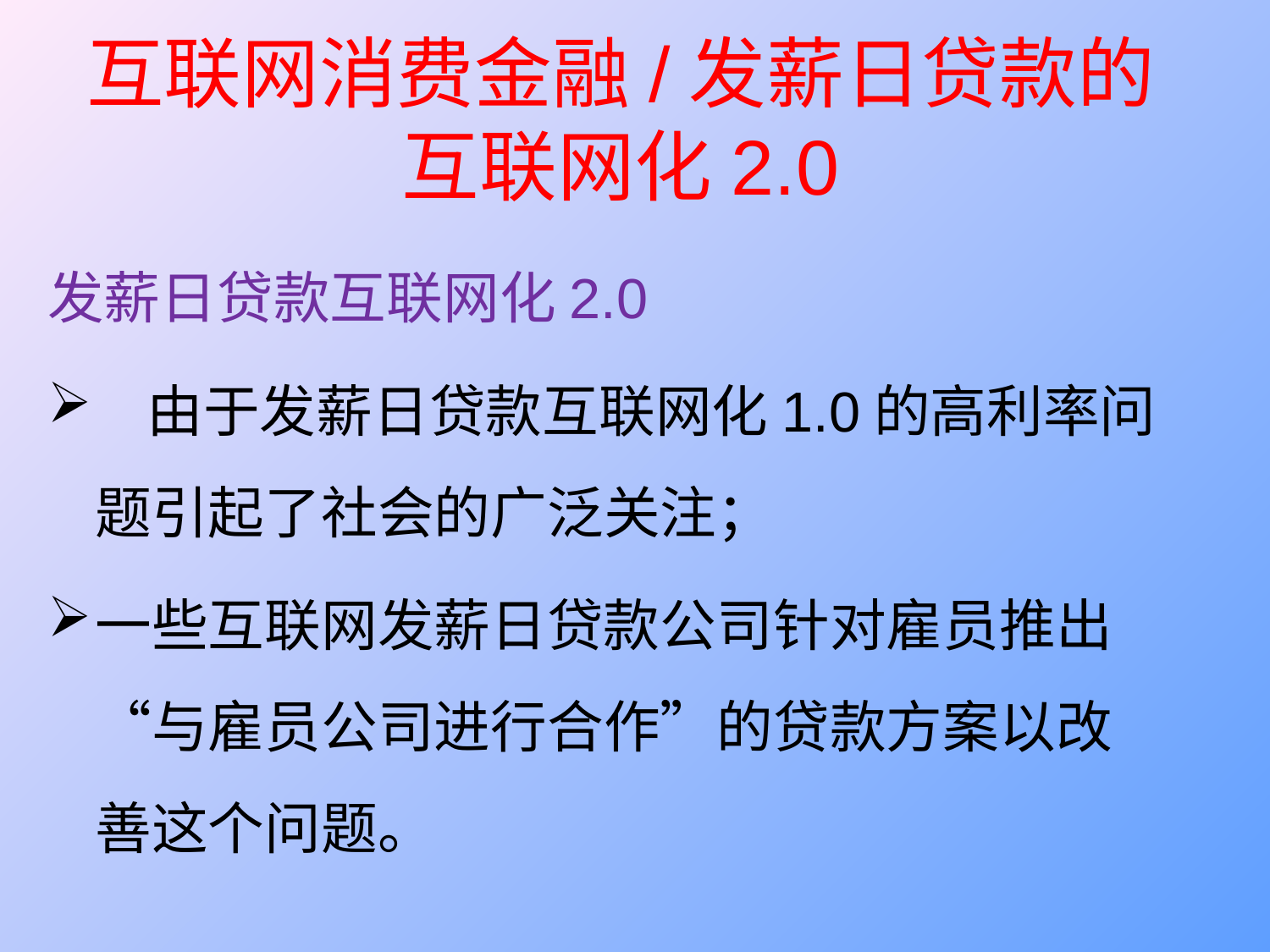

# 互联网消费金融/发薪日贷款的互联网化2.0
发薪日贷款互联网化2.0
   由于发薪日贷款互联网化1.0的高利率问题引起了社会的广泛关注；
一些互联网发薪日贷款公司针对雇员推出“与雇员公司进行合作”的贷款方案以改善这个问题。